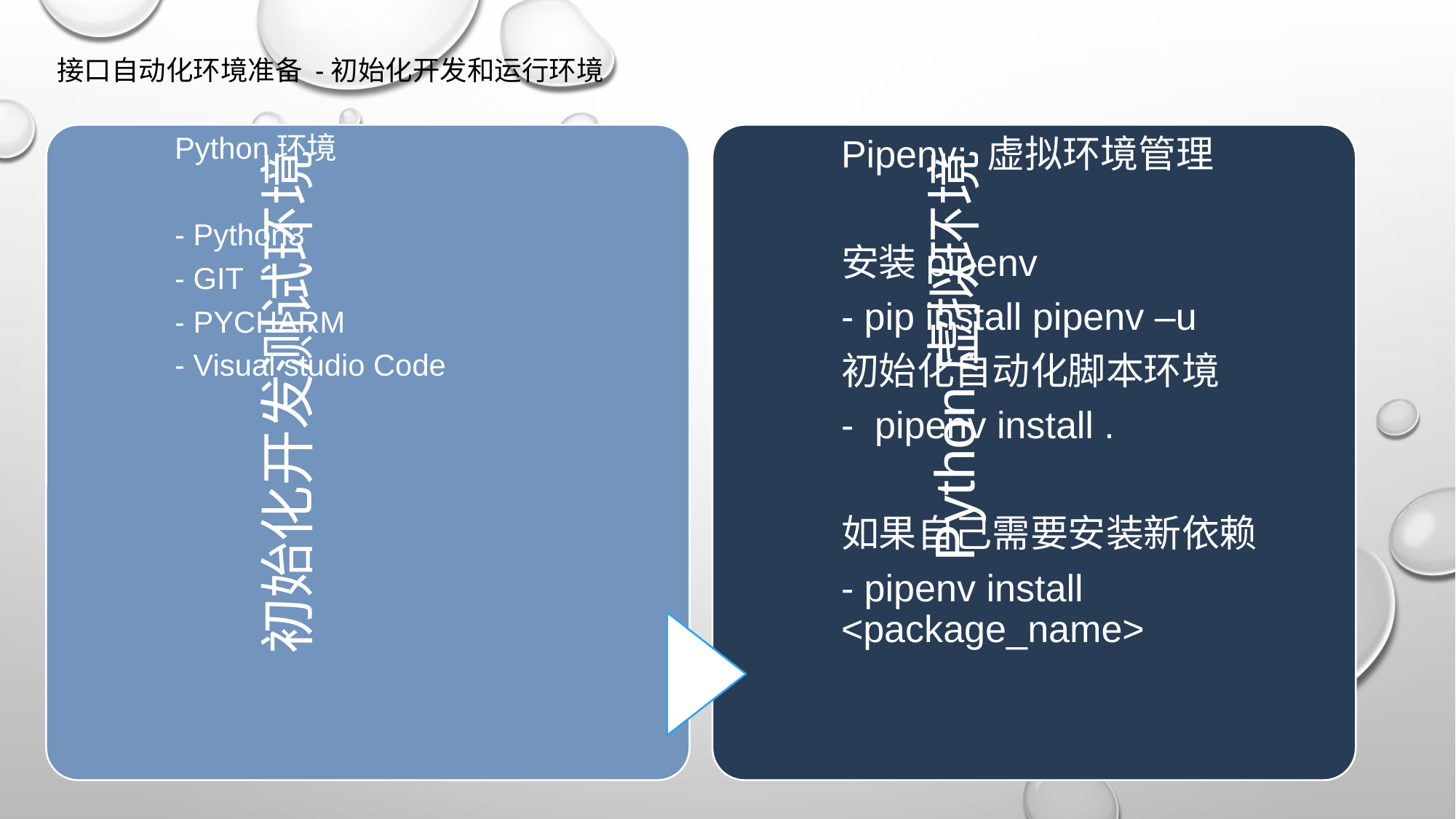

接口自动化环境准备 -初始化开发和运行环境

初始化开发测试环境
Python环境

- Python3
- GIT
- PYCHARM
- Visual studio Code
Python虚拟环境
Pipenv: 虚拟环境管理

安装pipenv
- pip install pipenv –u
初始化自动化脚本环境
-  pipenv install .

如果自己需要安装新依赖
- pipenv install <package_name>